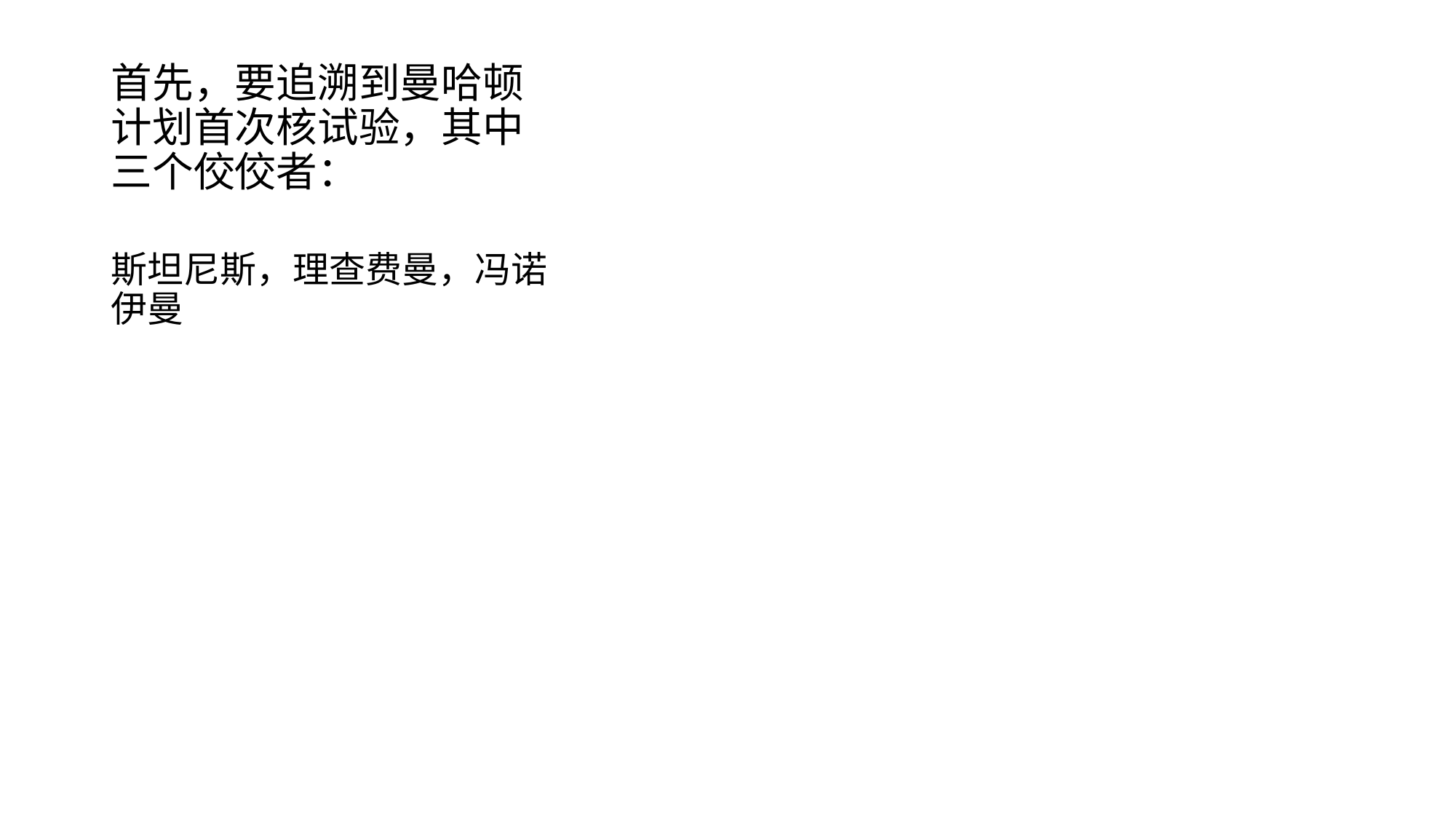

# 首先，要追溯到曼哈顿计划首次核试验，其中三个佼佼者：
斯坦尼斯，理查费曼，冯诺伊曼